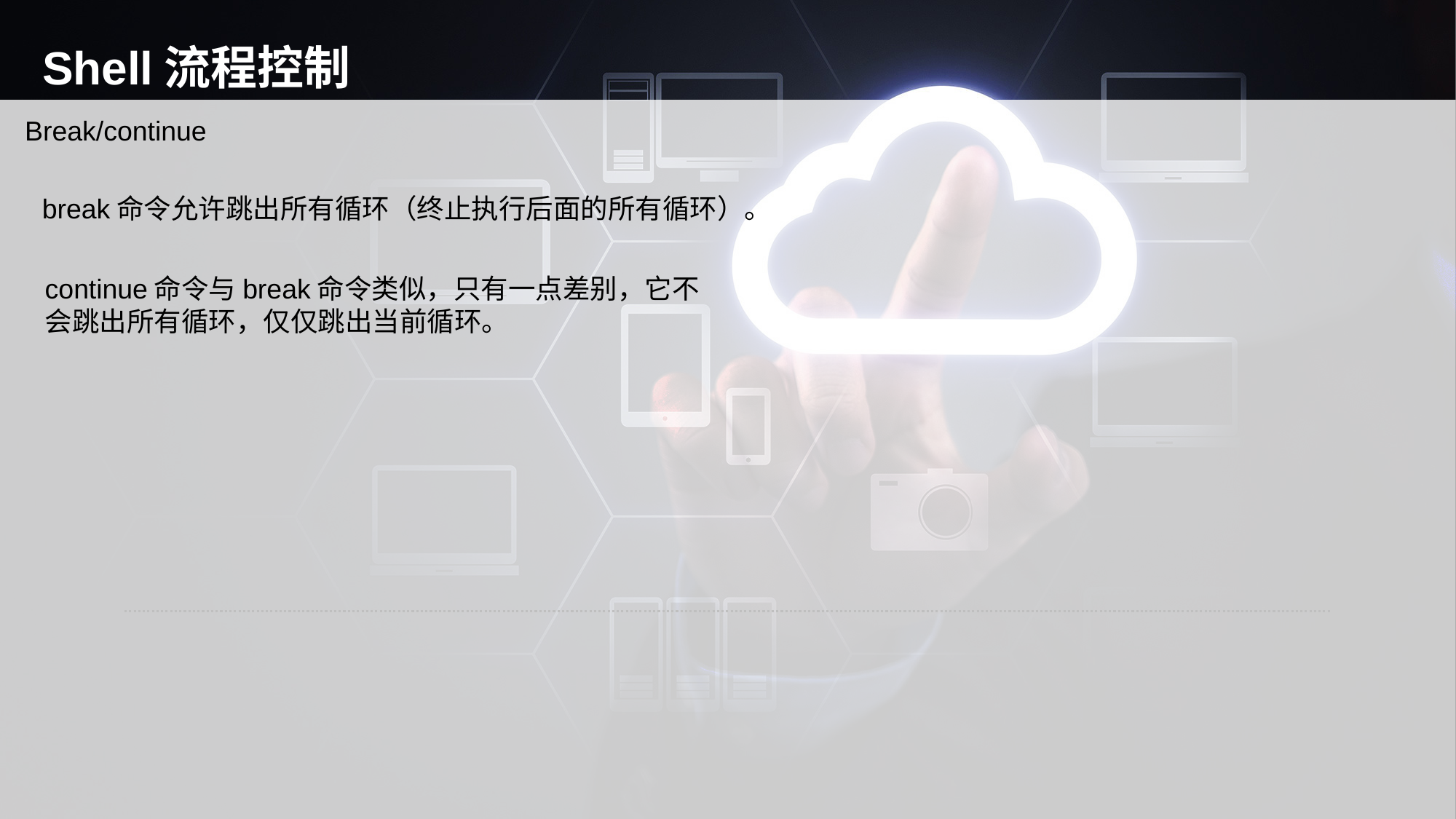

# Shell流程控制
Break/continue
break命令允许跳出所有循环（终止执行后面的所有循环）。
continue命令与break命令类似，只有一点差别，它不会跳出所有循环，仅仅跳出当前循环。